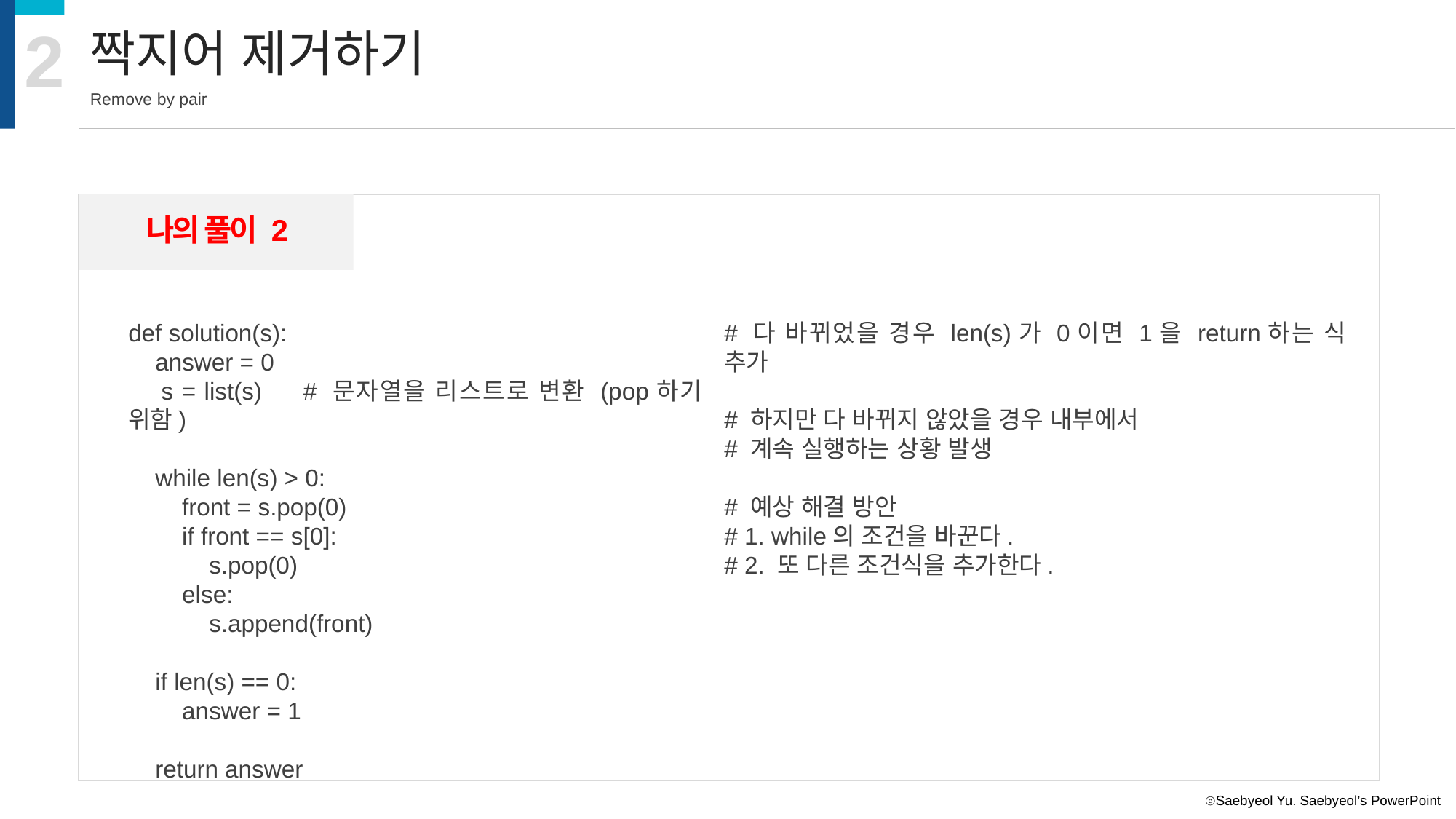

2
짝지어 제거하기
Remove by pair

나의 풀이 2
def solution(s):
    answer = 0
    s = list(s)     # 문자열을 리스트로 변환 (pop하기 위함)

    while len(s) > 0:
        front = s.pop(0)
        if front == s[0]:
            s.pop(0)
        else:
            s.append(front)

    if len(s) == 0:
        answer = 1

    return answer
# 다 바뀌었을 경우 len(s)가 0이면 1을 return하는 식 추가

# 하지만 다 바뀌지 않았을 경우 내부에서
# 계속 실행하는 상황 발생

# 예상 해결 방안
# 1. while의 조건을 바꾼다.
# 2. 또 다른 조건식을 추가한다.